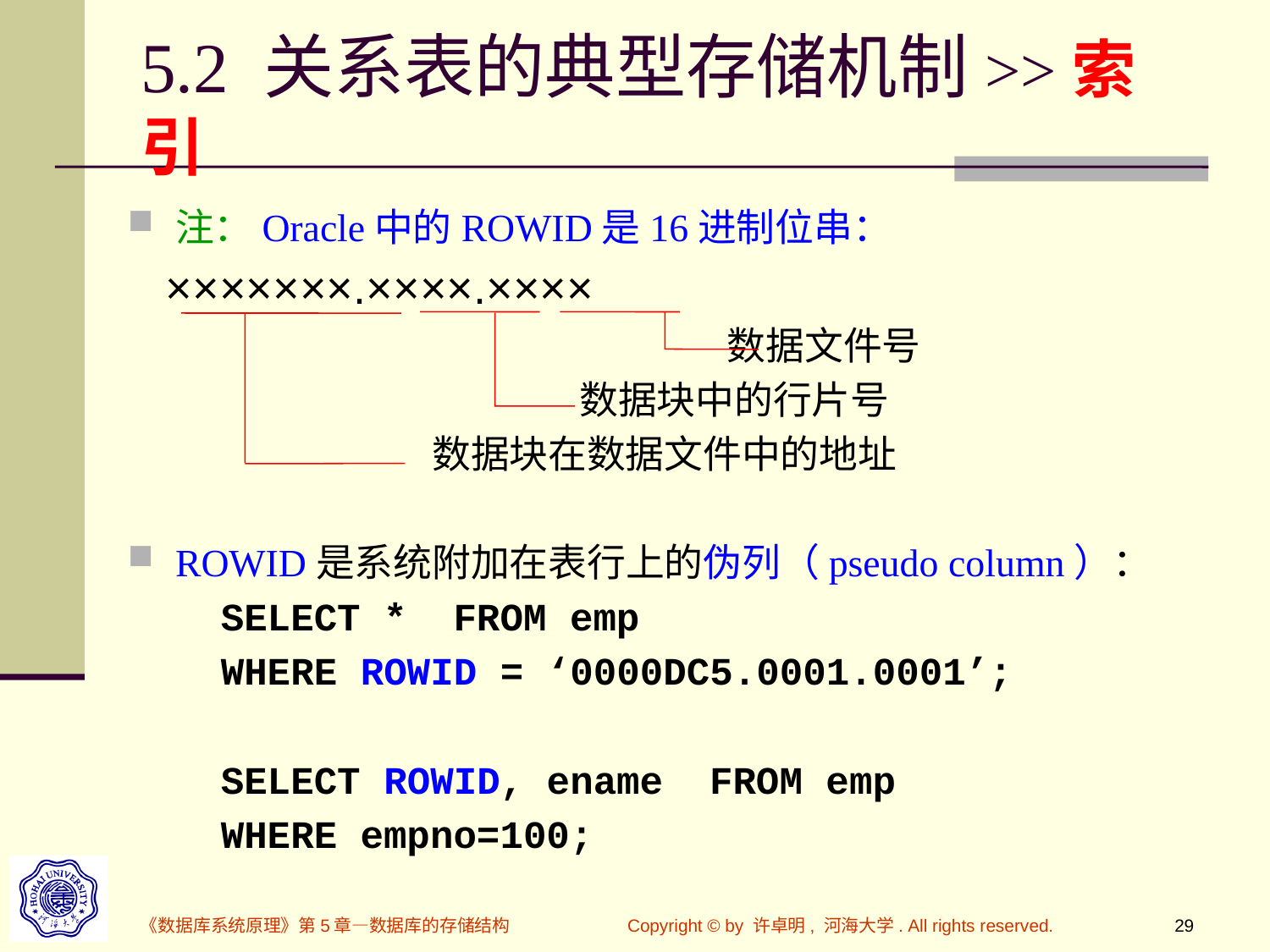

# 5.2 关系表的典型存储机制>>索引
注：Oracle中的ROWID是16进制位串：
   ×××××××.××××.××××
                                                                    数据文件号
                                                   数据块中的行片号
                                  数据块在数据文件中的地址

ROWID是系统附加在表行上的伪列（pseudo column）：
    SELECT *  FROM emp
    WHERE ROWID = ‘0000DC5.0001.0001’;

    SELECT ROWID, ename  FROM emp
    WHERE empno=100;

《数据库系统原理》第5章—数据库的存储结构
Copyright © by 许卓明, 河海大学. All rights reserved.
29